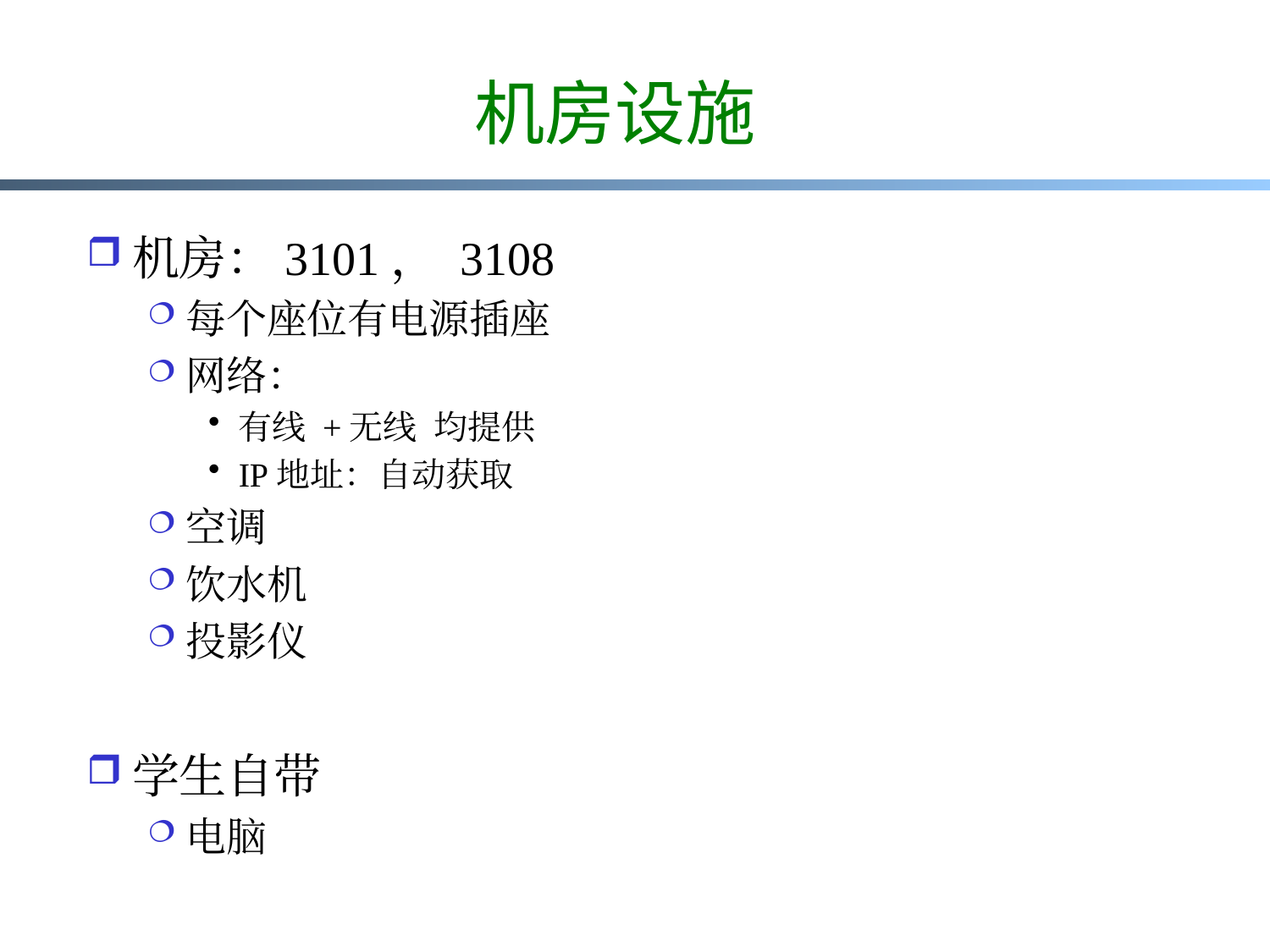

# 机房设施
机房：3101， 3108
每个座位有电源插座
网络：
有线 +无线  均提供
IP地址：自动获取
空调
饮水机
投影仪

学生自带
电脑

7